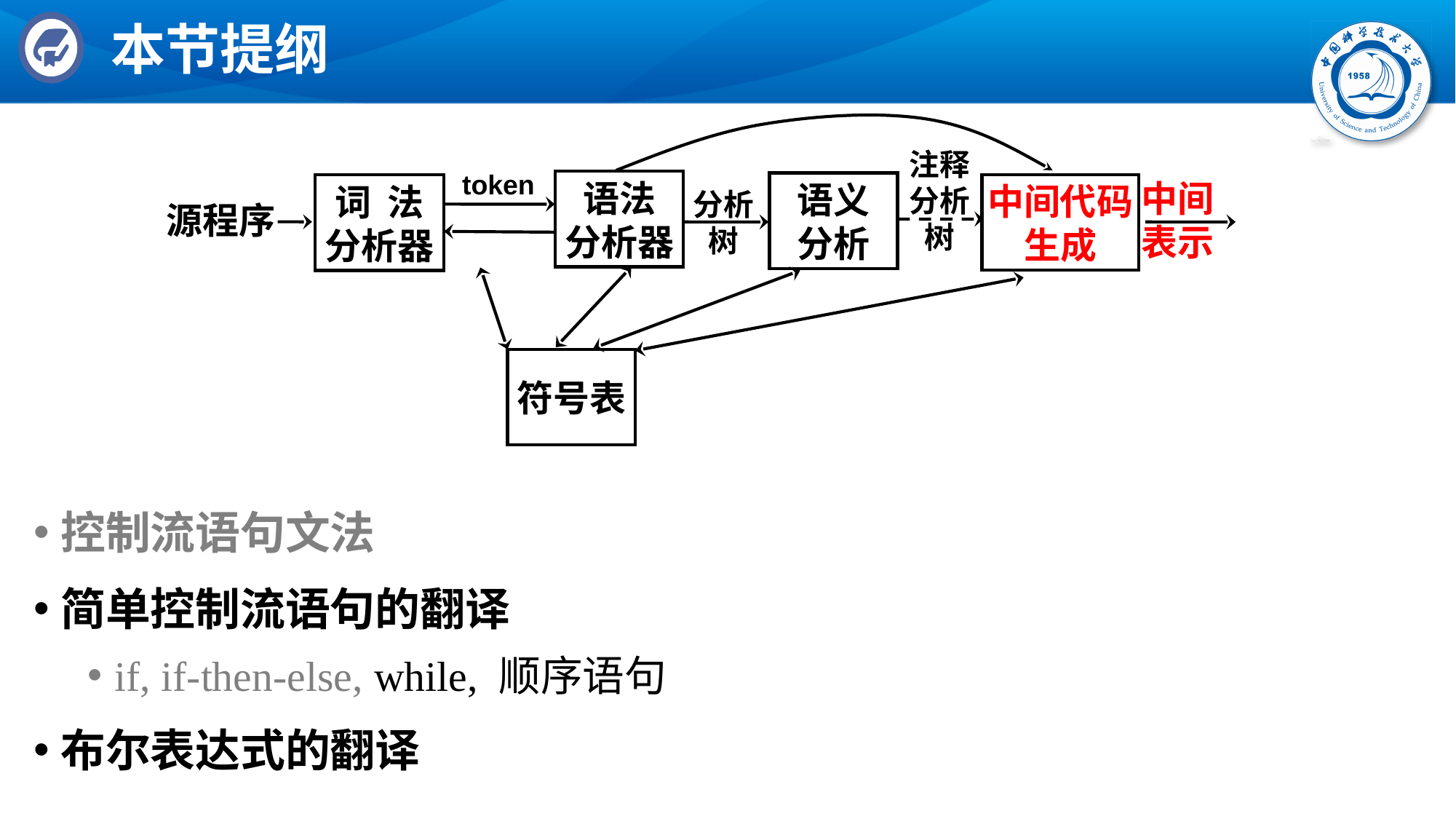

# 本节提纲

注释
分析
树
token
语法
分析器
中间表示
中间代码生成
词  法
分析器
分析
树
源程序

符号表
语义
分析

控制流语句文法
简单控制流语句的翻译
if, if-then-else, while, 顺序语句
布尔表达式的翻译